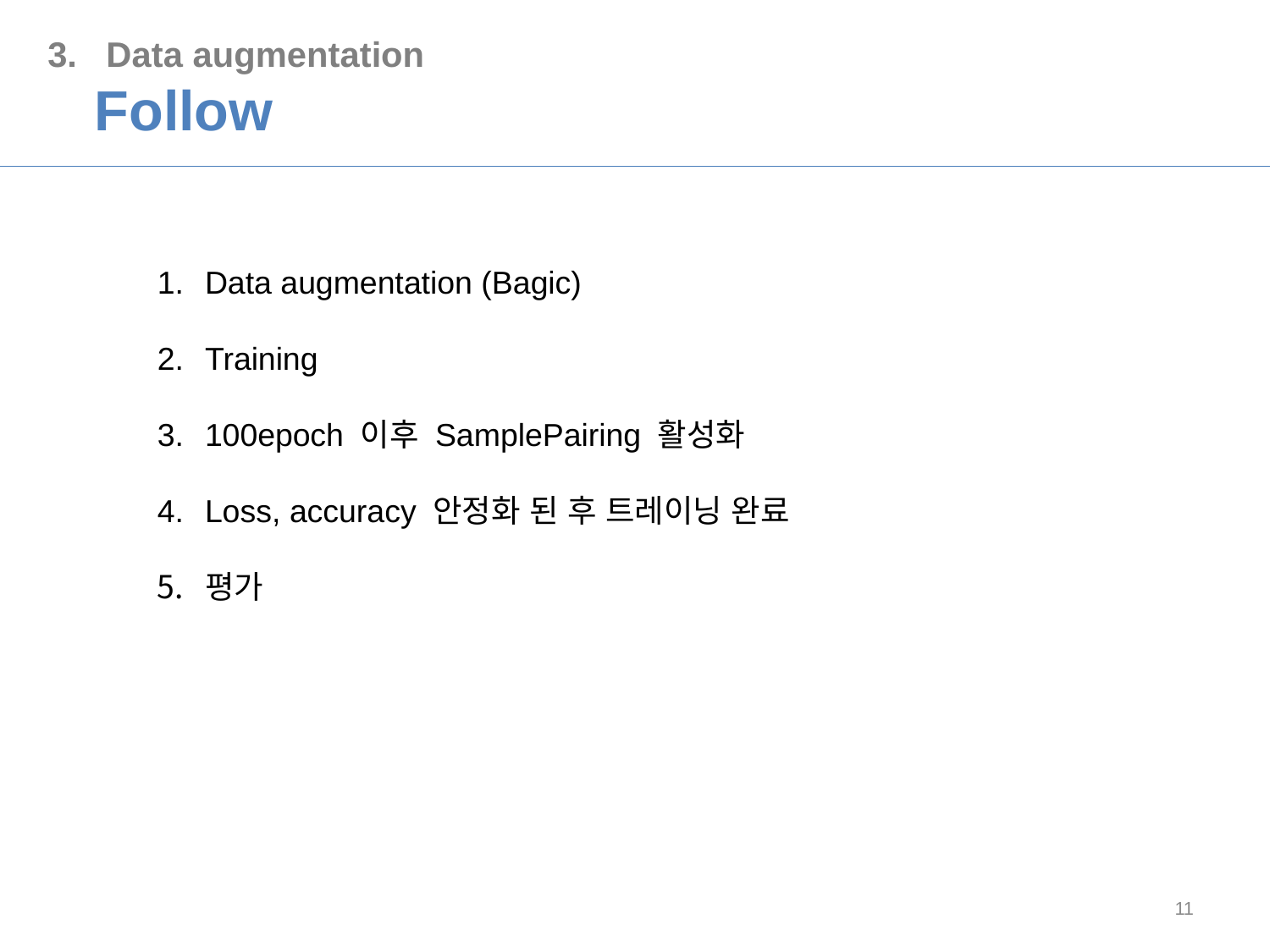

3.   Data augmentation
   Follow
Data augmentation (Bagic)

Training

100epoch 이후 SamplePairing 활성화

Loss, accuracy 안정화 된 후 트레이닝 완료

평가
11